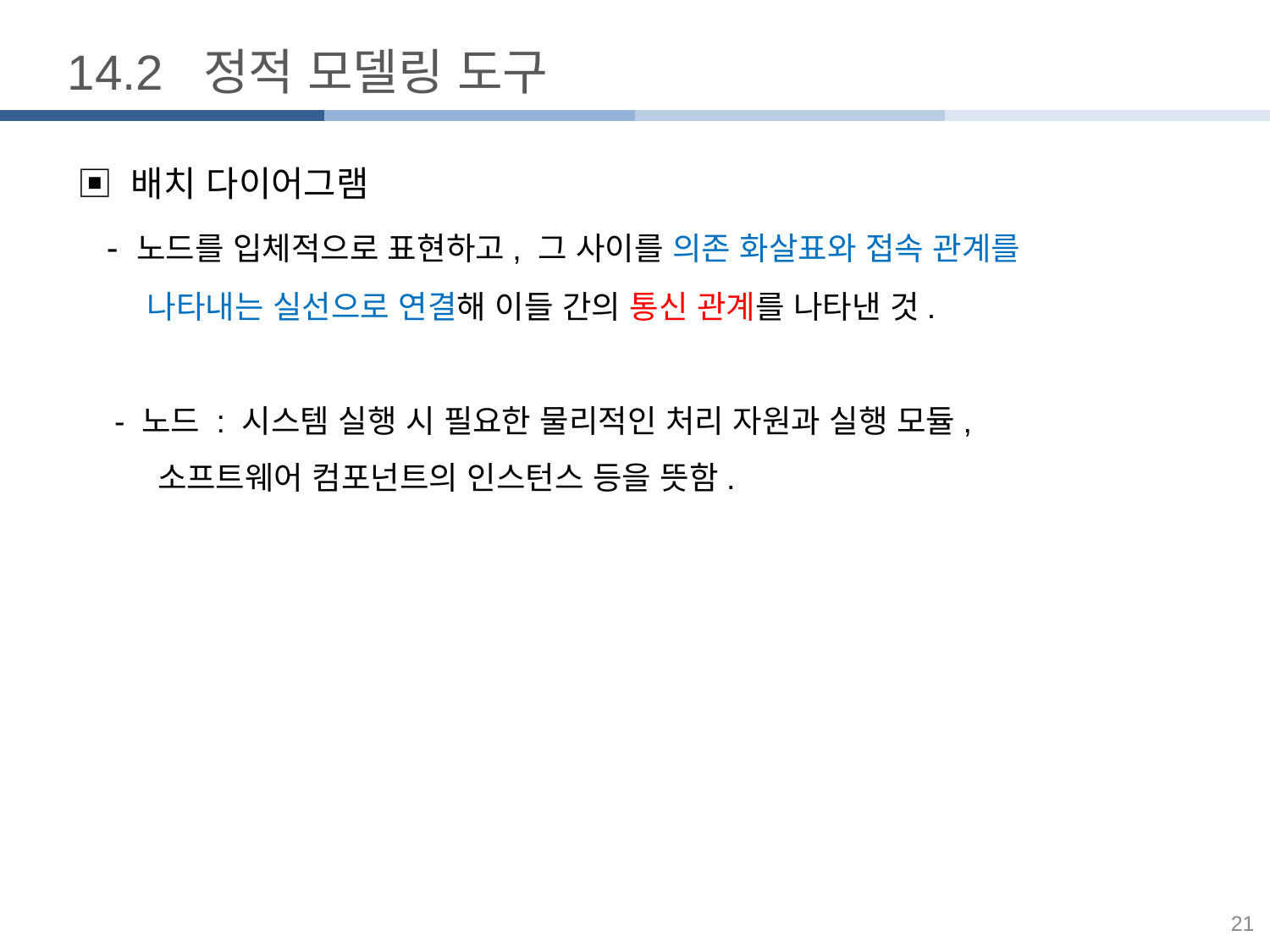

14.2  정적 모델링 도구
▣ 배치 다이어그램
   - 노드를 입체적으로 표현하고, 그 사이를 의존 화살표와 접속 관계를
       나타내는 실선으로 연결해 이들 간의 통신 관계를 나타낸 것.

- 노드 : 시스템 실행 시 필요한 물리적인 처리 자원과 실행 모듈,
    소프트웨어 컴포넌트의 인스턴스 등을 뜻함.
21